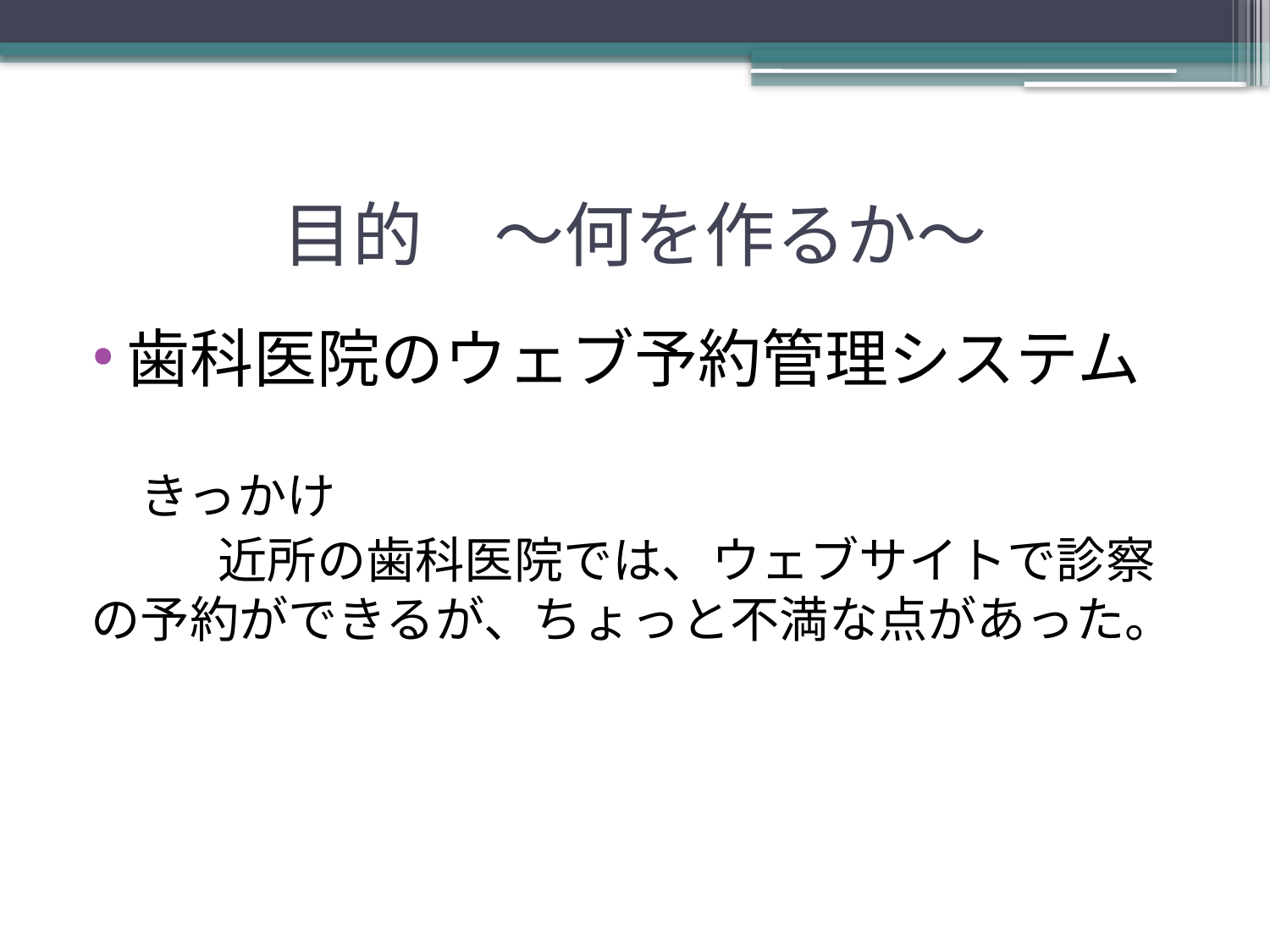

# 目的　～何を作るか～
歯科医院のウェブ予約管理システム

　きっかけ
	近所の歯科医院では、ウェブサイトで診察の予約ができるが、ちょっと不満な点があった。